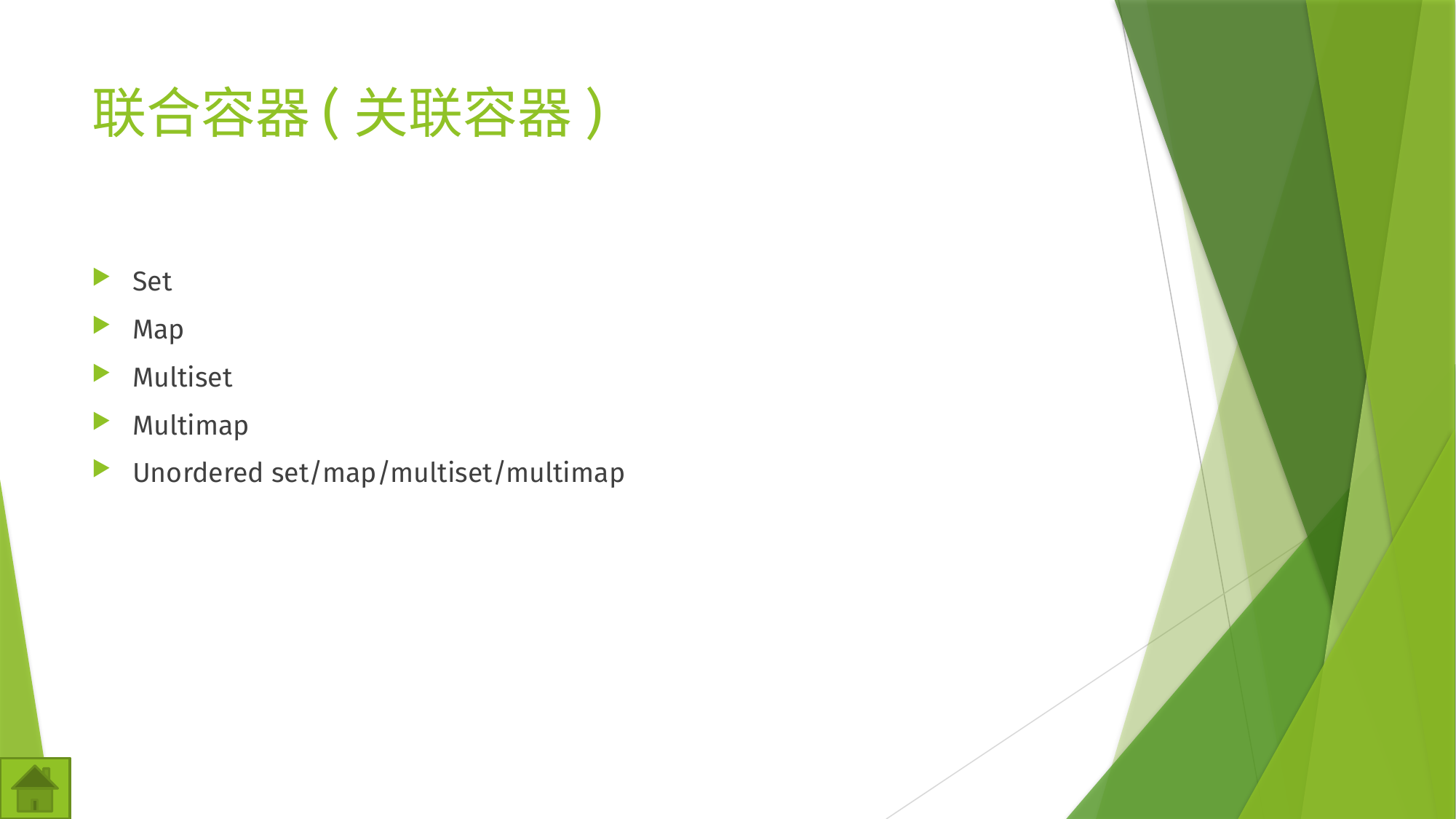

# 联合容器(关联容器)
Set
Map
Multiset
Multimap
Unordered set/map/multiset/multimap